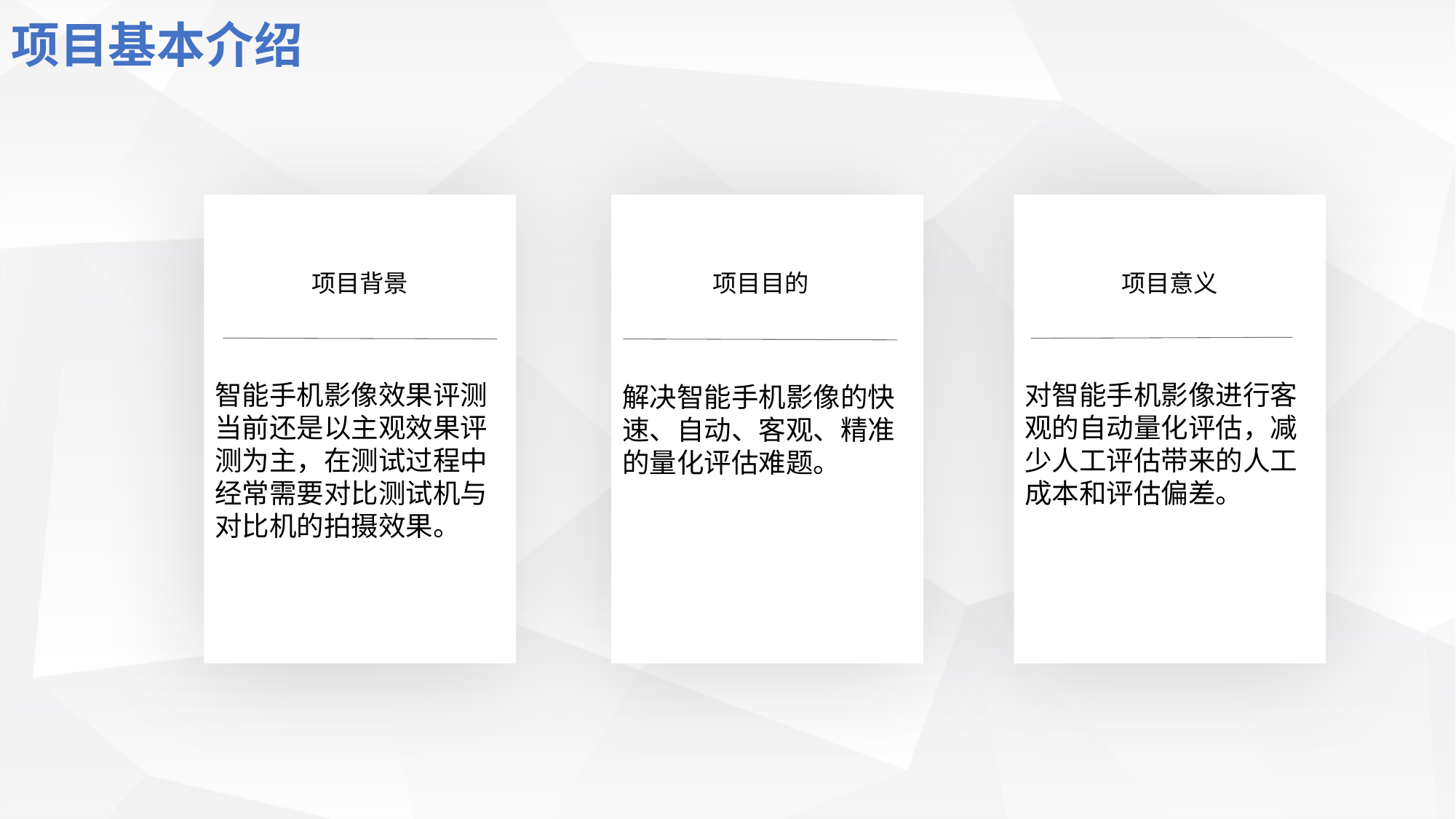

项目基本介绍

智能手机影像效果评测当前还是以主观效果评测为主，在测试过程中经常需要对比测试机与对比机的拍摄效果。
项目背景
解决智能手机影像的快速、自动、客观、精准的量化评估难题。
项目目的

对智能手机影像进行客观的自动量化评估，减少人工评估带来的人工成本和评估偏差。
项目意义